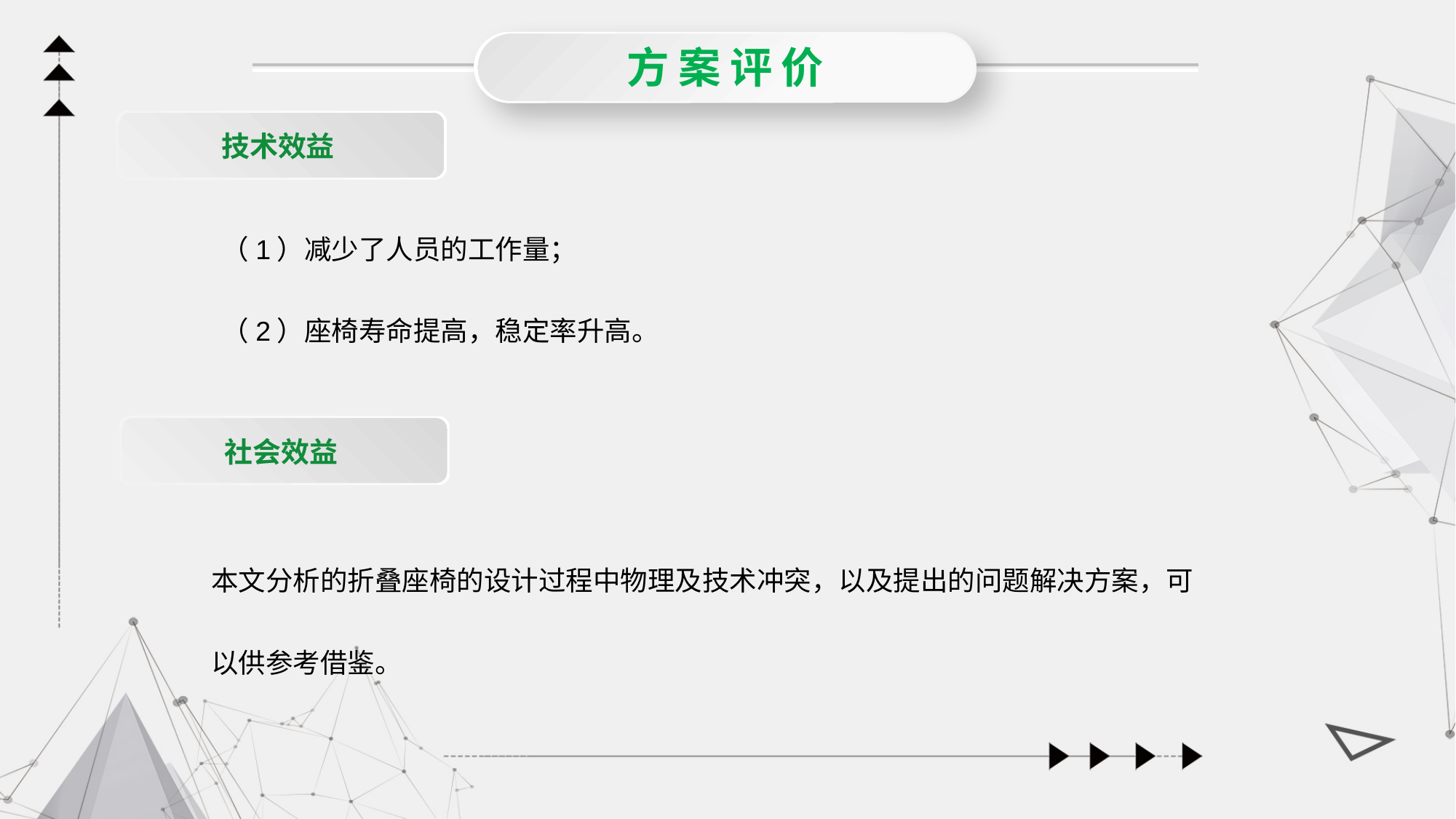

方案评价

技术效益
（1）减少了人员的工作量；
（2）座椅寿命提高，稳定率升高。

社会效益
本文分析的折叠座椅的设计过程中物理及技术冲突，以及提出的问题解决方案，可以供参考借鉴。